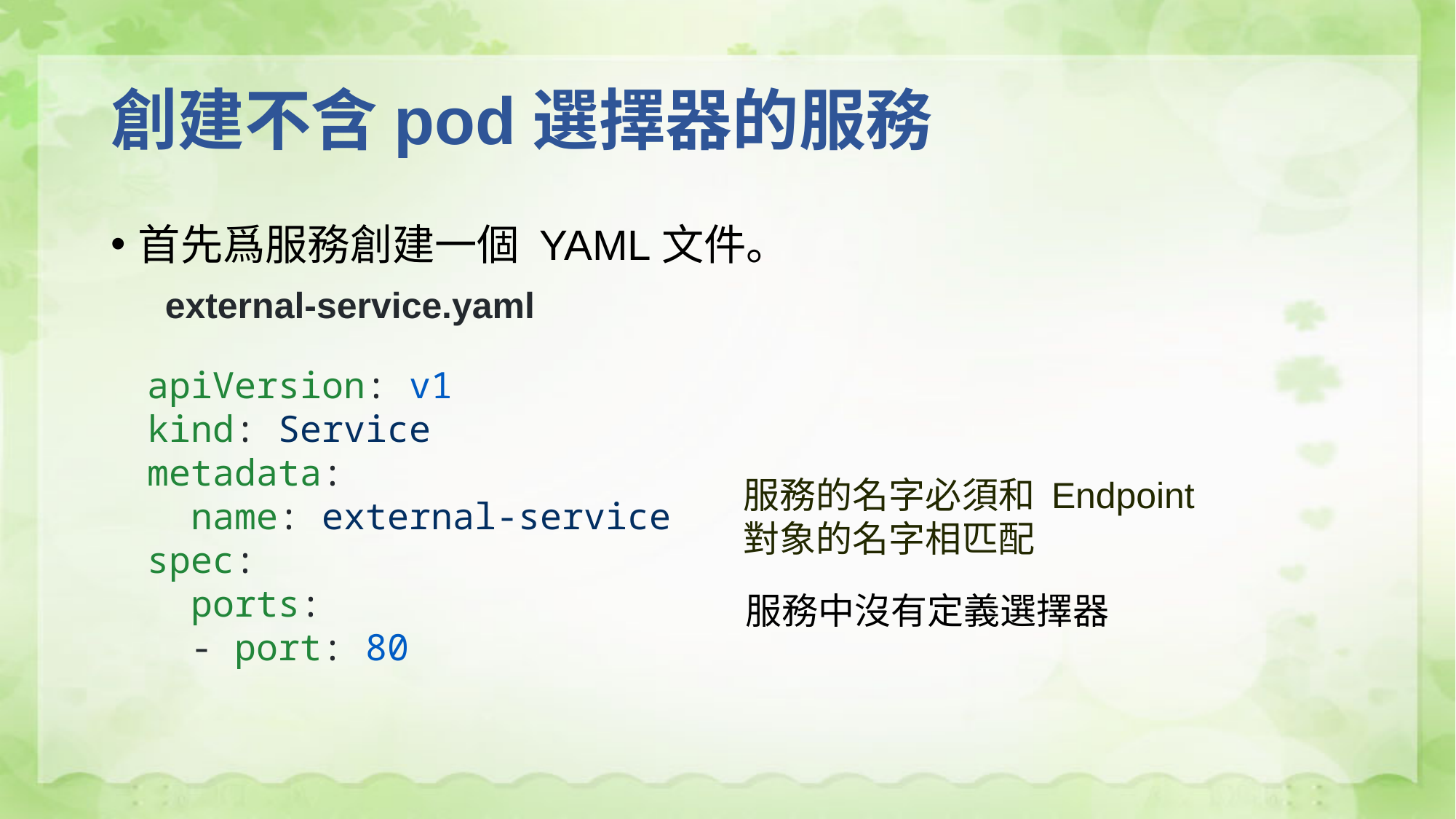

# 創建不含pod選擇器的服務
首先爲服務創建一個 YAML文件。

external-service.yaml
apiVersion: v1
kind: Service
metadata:
  name: external-service
spec:
  ports:
  - port: 80
服務的名字必須和 Endpoint 對象的名字相匹配
服務中沒有定義選擇器